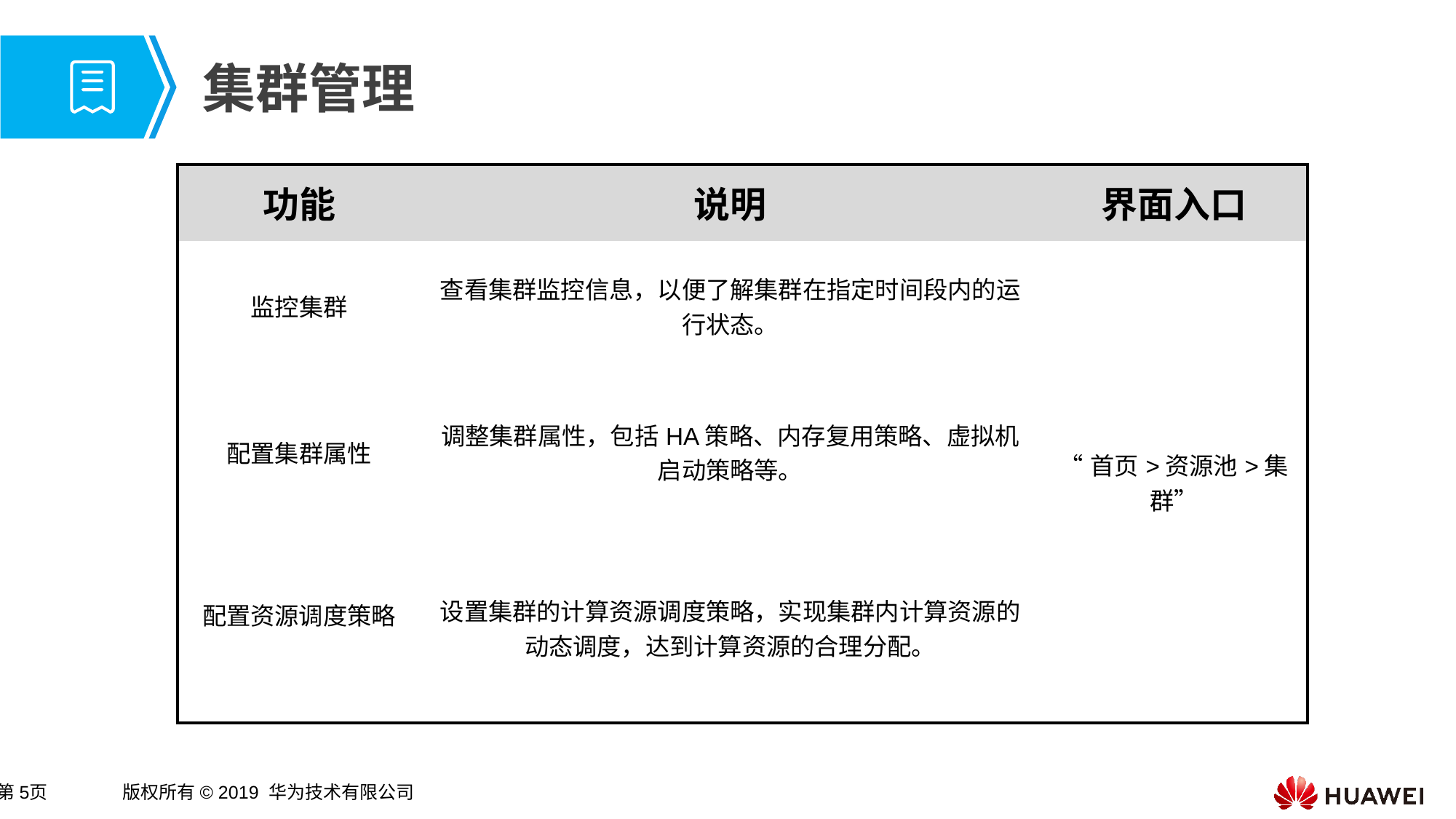

# 集群管理
| 功能 | 说明 | 界面入口 |
| --- | --- | --- |
| 监控集群 | 查看集群监控信息，以便了解集群在指定时间段内的运行状态。 | “首页>资源池>集群” |
| 配置集群属性 | 调整集群属性，包括HA策略、内存复用策略、虚拟机启动策略等。 |  |
| 配置资源调度策略 | 设置集群的计算资源调度策略，实现集群内计算资源的动态调度，达到计算资源的合理分配。 |  |